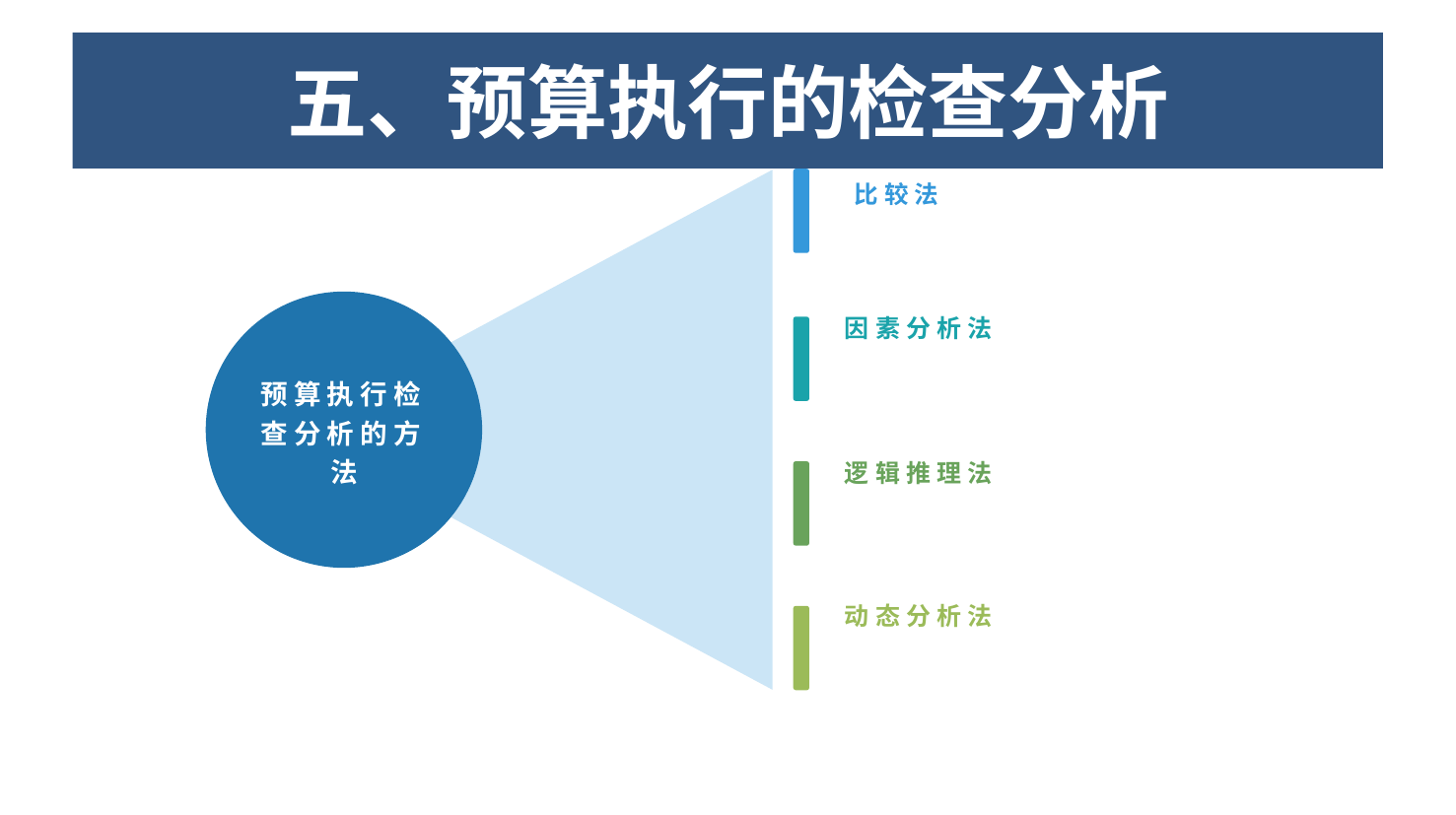

三、预算执行的检查分析
# 五、预算执行的检查分析
比较法

预算执行检查分析的方法
因素分析法

逻辑推理法

动态分析法